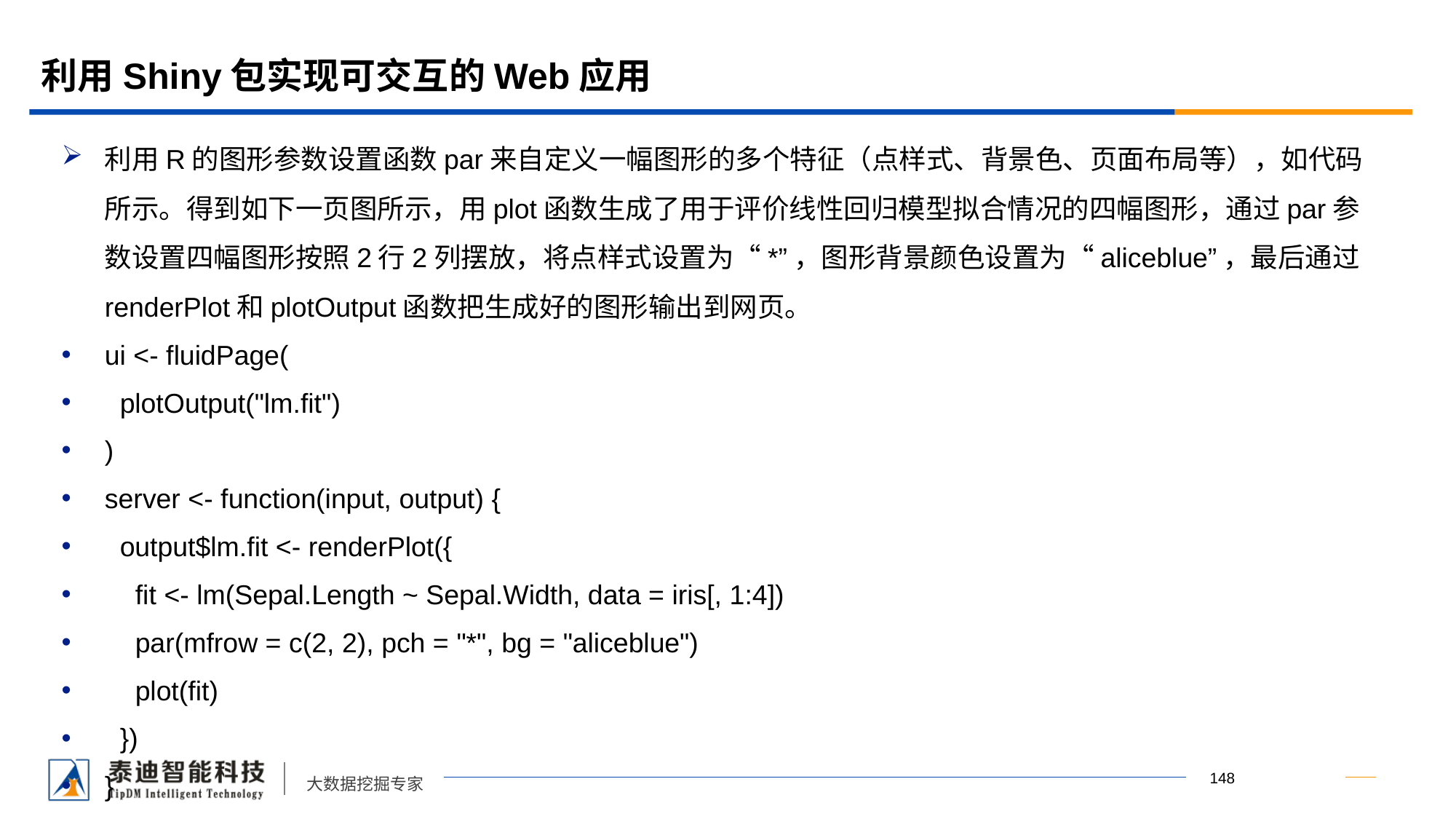

# 利用Shiny包实现可交互的Web应用
利用R的图形参数设置函数par来自定义一幅图形的多个特征（点样式、背景色、页面布局等），如代码 所示。得到如下一页图所示，用plot函数生成了用于评价线性回归模型拟合情况的四幅图形，通过par参数设置四幅图形按照2行2列摆放，将点样式设置为“*”，图形背景颜色设置为“aliceblue”，最后通过renderPlot和plotOutput函数把生成好的图形输出到网页。
ui <- fluidPage(
  plotOutput("lm.fit")
)
server <- function(input, output) {
  output$lm.fit <- renderPlot({
    fit <- lm(Sepal.Length ~ Sepal.Width, data = iris[, 1:4])
    par(mfrow = c(2, 2), pch = "*", bg = "aliceblue")
    plot(fit)
  })
}
shinyApp(ui = ui, server = server)